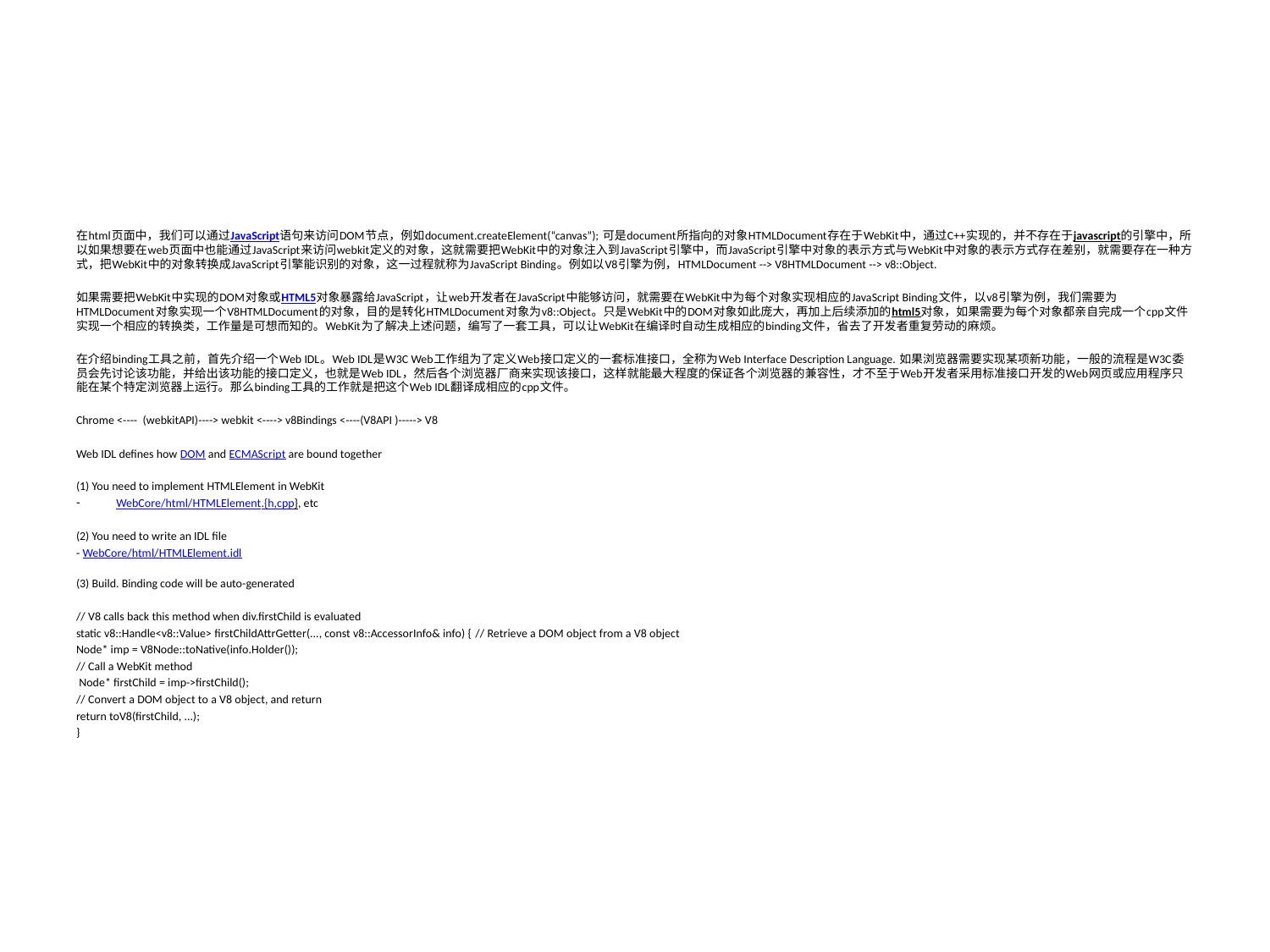

#
在html页面中，我们可以通过JavaScript语句来访问DOM节点，例如document.createElement(“canvas”); 可是document所指向的对象HTMLDocument存在于WebKit中，通过C++实现的，并不存在于javascript的引擎中，所以如果想要在web页面中也能通过JavaScript来访问webkit定义的对象，这就需要把WebKit中的对象注入到JavaScript引擎中，而JavaScript引擎中对象的表示方式与WebKit中对象的表示方式存在差别，就需要存在一种方式，把WebKit中的对象转换成JavaScript引擎能识别的对象，这一过程就称为JavaScript Binding。例如以V8引擎为例，HTMLDocument --> V8HTMLDocument --> v8::Object.

如果需要把WebKit中实现的DOM对象或HTML5对象暴露给JavaScript，让web开发者在JavaScript中能够访问，就需要在WebKit中为每个对象实现相应的JavaScript Binding文件，以v8引擎为例，我们需要为HTMLDocument对象实现一个V8HTMLDocument的对象，目的是转化HTMLDocument对象为v8::Object。只是WebKit中的DOM对象如此庞大，再加上后续添加的html5对象，如果需要为每个对象都亲自完成一个cpp文件实现一个相应的转换类，工作量是可想而知的。WebKit为了解决上述问题，编写了一套工具，可以让WebKit在编译时自动生成相应的binding文件，省去了开发者重复劳动的麻烦。

在介绍binding工具之前，首先介绍一个Web IDL。Web IDL是W3C Web工作组为了定义Web接口定义的一套标准接口，全称为Web Interface Description Language. 如果浏览器需要实现某项新功能，一般的流程是W3C委员会先讨论该功能，并给出该功能的接口定义，也就是Web IDL，然后各个浏览器厂商来实现该接口，这样就能最大程度的保证各个浏览器的兼容性，才不至于Web开发者采用标准接口开发的Web网页或应用程序只能在某个特定浏览器上运行。那么binding工具的工作就是把这个Web IDL翻译成相应的cpp文件。

Chrome <----  (webkitAPI)----> webkit <----> v8Bindings <----(V8API )-----> V8

Web IDL defines how DOM and ECMAScript are bound together

(1) You need to implement HTMLElement in WebKit
WebCore/html/HTMLElement.{h,cpp}, etc

(2) You need to write an IDL file
- WebCore/html/HTMLElement.idl
(3) Build. Binding code will be auto-generated

// V8 calls back this method when div.firstChild is evaluated
static v8::Handle<v8::Value> firstChildAttrGetter(..., const v8::AccessorInfo& info) { // Retrieve a DOM object from a V8 object
Node* imp = V8Node::toNative(info.Holder());
// Call a WebKit method
 Node* firstChild = imp->firstChild();
// Convert a DOM object to a V8 object, and return
return toV8(firstChild, ...);
}